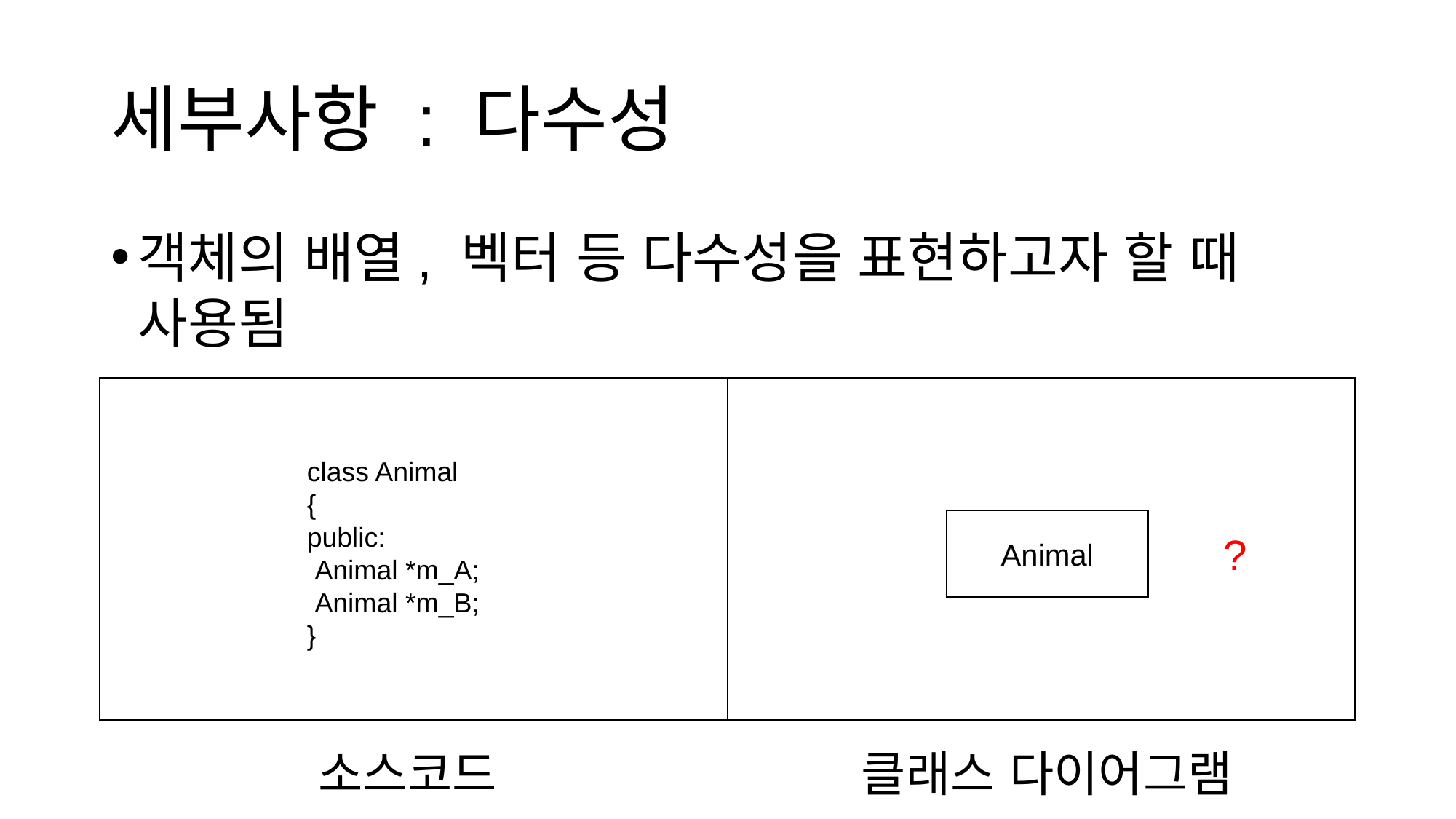

# 세부사항 : 다수성

객체의 배열, 벡터 등 다수성을 표현하고자 할 때 사용됨

class Animal
{
public:
 Animal *m_A;
 Animal *m_B;
}
Animal
?
클래스 다이어그램
소스코드